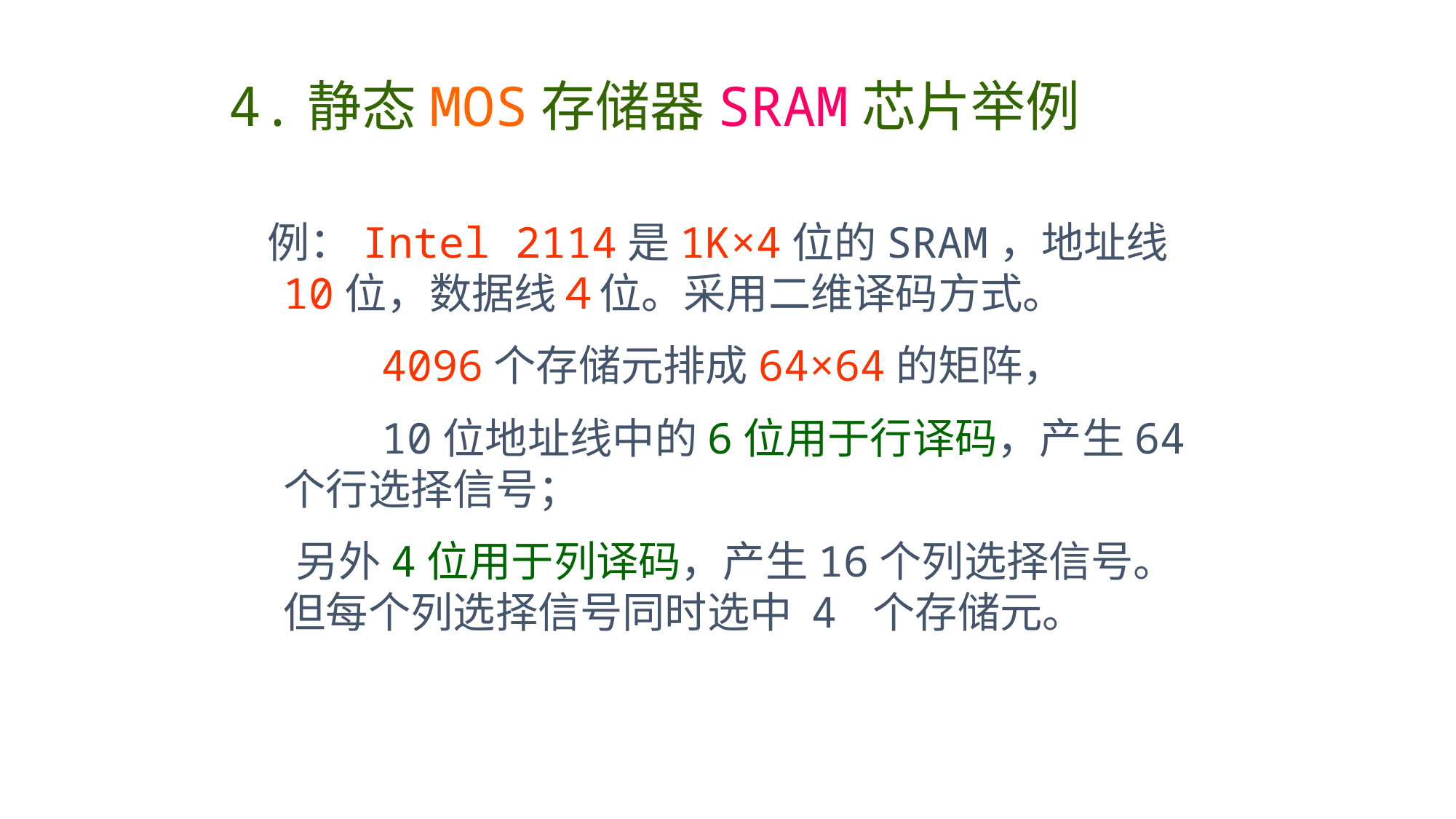

4.静态MOS存储器SRAM芯片举例
   例：Intel 2114是1K×4位的SRAM，地址线10位，数据线４位。采用二维译码方式。
      4096个存储元排成64×64的矩阵，
      10位地址线中的6位用于行译码，产生64个行选择信号；
      另外4位用于列译码，产生16个列选择信号。但每个列选择信号同时选中 4 个存储元。